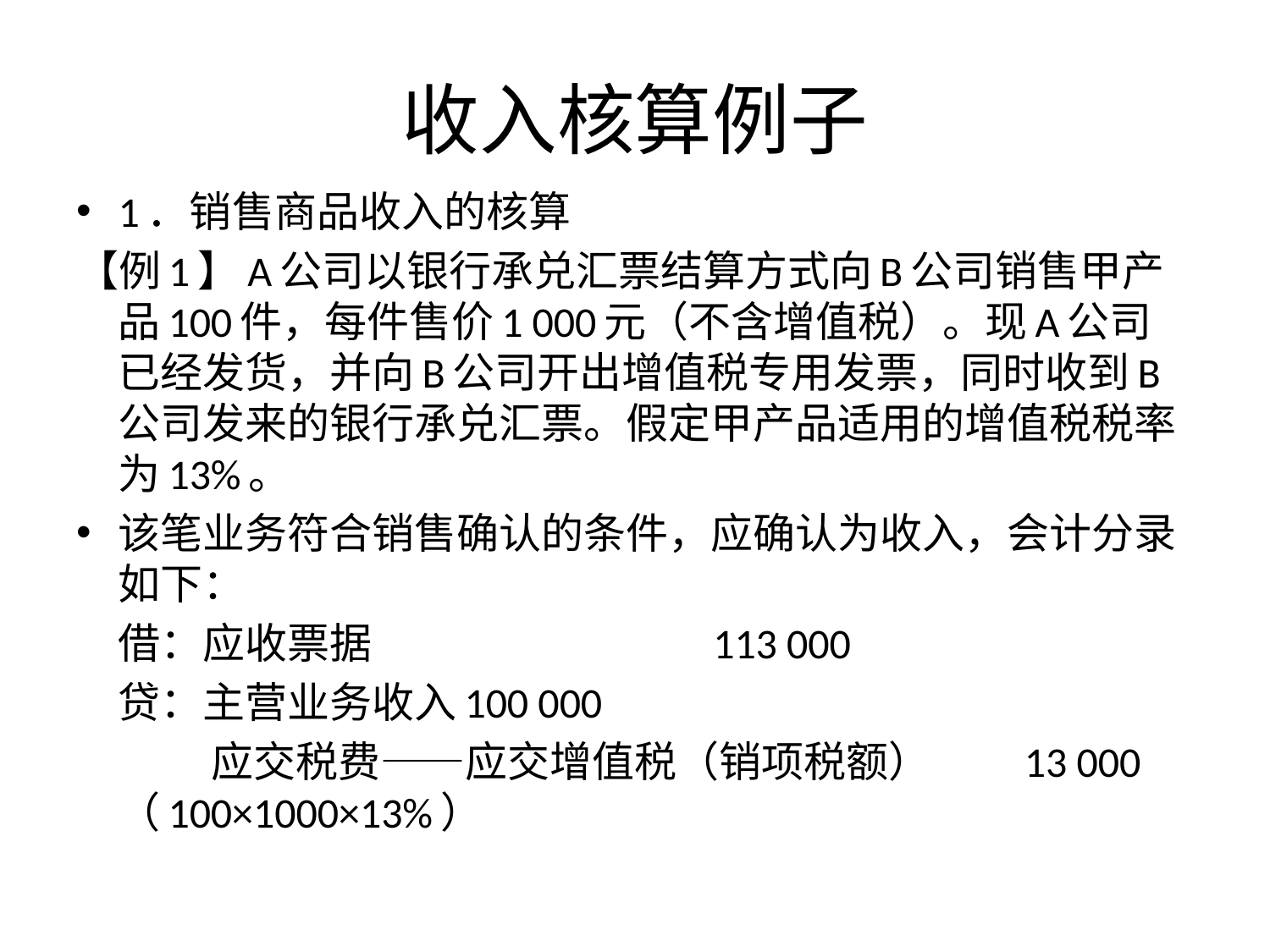

# 收入核算例子
1．销售商品收入的核算
【例1】A公司以银行承兑汇票结算方式向B公司销售甲产品100件，每件售价1 000元（不含增值税）。现A公司已经发货，并向B公司开出增值税专用发票，同时收到B公司发来的银行承兑汇票。假定甲产品适用的增值税税率为13%。
该笔业务符合销售确认的条件，应确认为收入，会计分录如下：
	借：应收票据                                   113 000
		贷：主营业务收入100 000
		         应交税费——应交增值税（销项税额）         13 000（100×1000×13%）